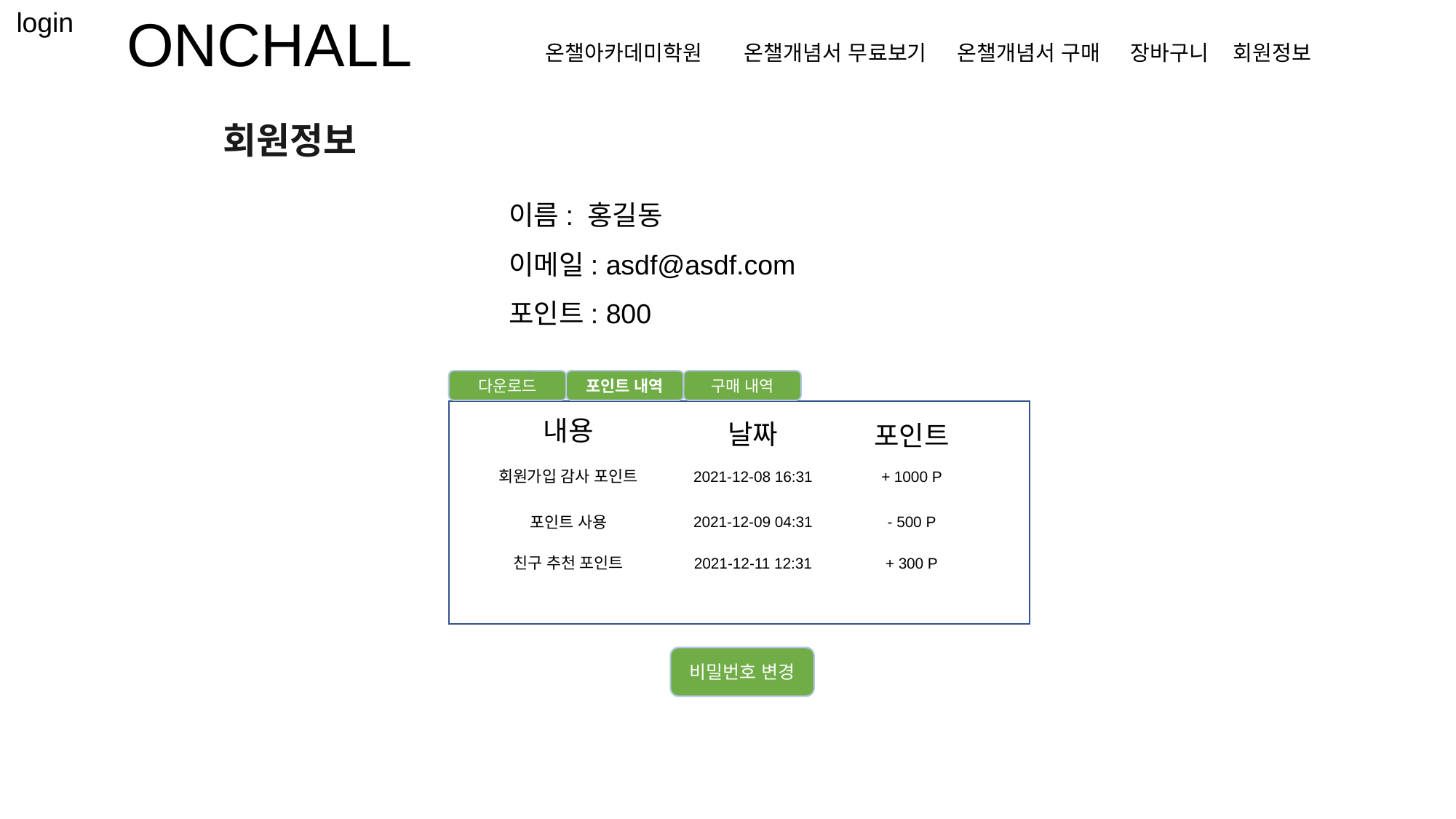

login
ONCHALL
온챌아카데미학원       온챌개념서 무료보기     온챌개념서 구매     장바구니    회원정보
회원정보
이름: 홍길동
이메일: asdf@asdf.com
포인트: 800
다운로드
포인트 내역
구매 내역

내용
날짜
포인트
회원가입 감사 포인트
2021-12-08 16:31
+ 1000 P
포인트 사용
2021-12-09 04:31
- 500 P
친구 추천 포인트
2021-12-11 12:31
+ 300 P
비밀번호 변경